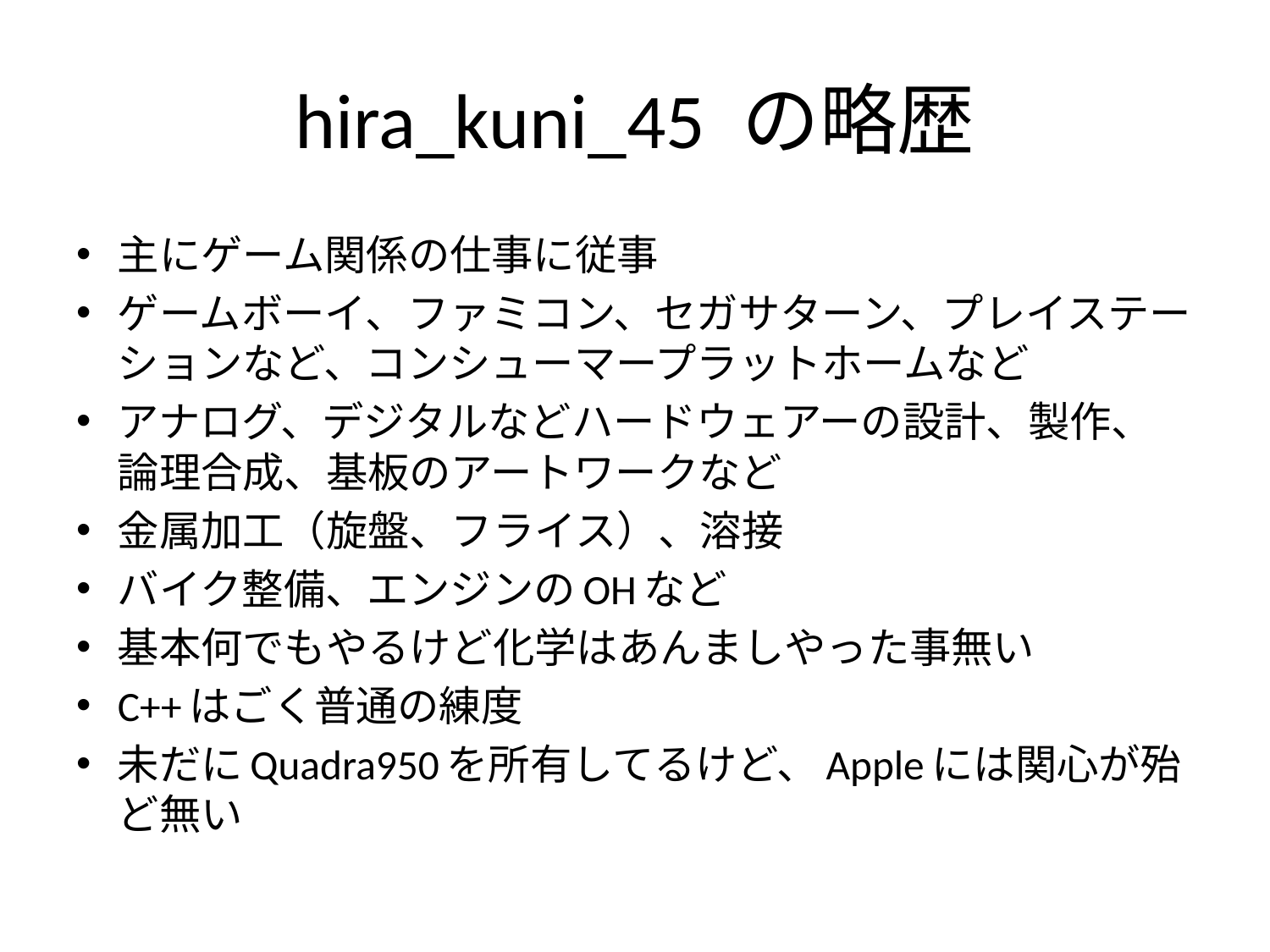

# hira_kuni_45 の略歴
主にゲーム関係の仕事に従事
ゲームボーイ、ファミコン、セガサターン、プレイステーションなど、コンシューマープラットホームなど
アナログ、デジタルなどハードウェアーの設計、製作、論理合成、基板のアートワークなど
金属加工（旋盤、フライス）、溶接
バイク整備、エンジンのOHなど
基本何でもやるけど化学はあんましやった事無い
C++はごく普通の練度
未だにQuadra950を所有してるけど、Appleには関心が殆ど無い